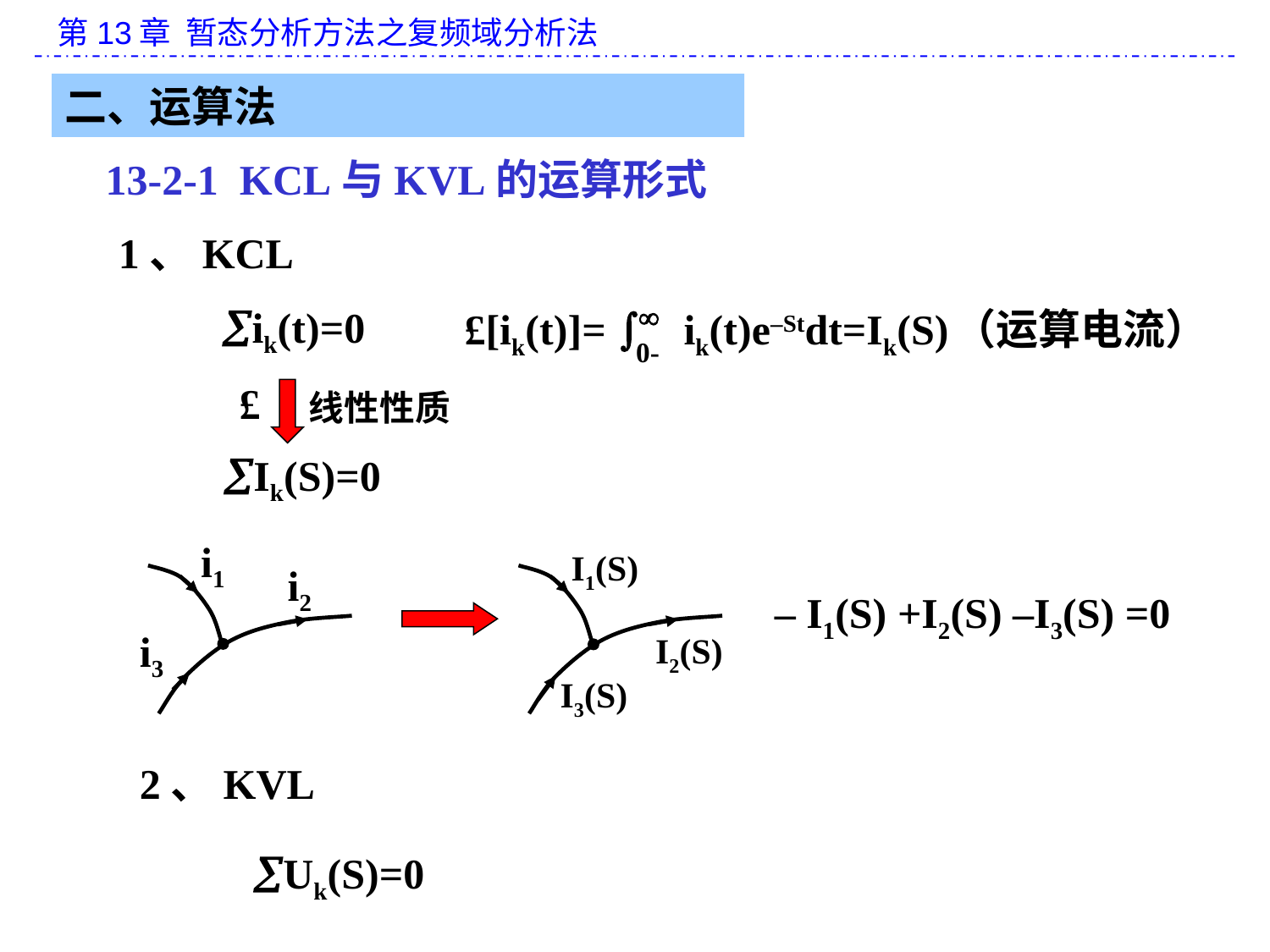

二、运算法
13-2-1  KCL与KVL的运算形式
1、KCL
∞
     £[ik(t)]= ∫    ik(t)e–Stdt=Ik(S)
0-
∑ik(t)=0
（运算电流）
£

线性性质
∑Ik(S)=0
i1
i2

i3

I1(S)

I2(S)
I3(S)

– I1(S) +I2(S) –I3(S) =0
2、KVL
∑Uk(S)=0